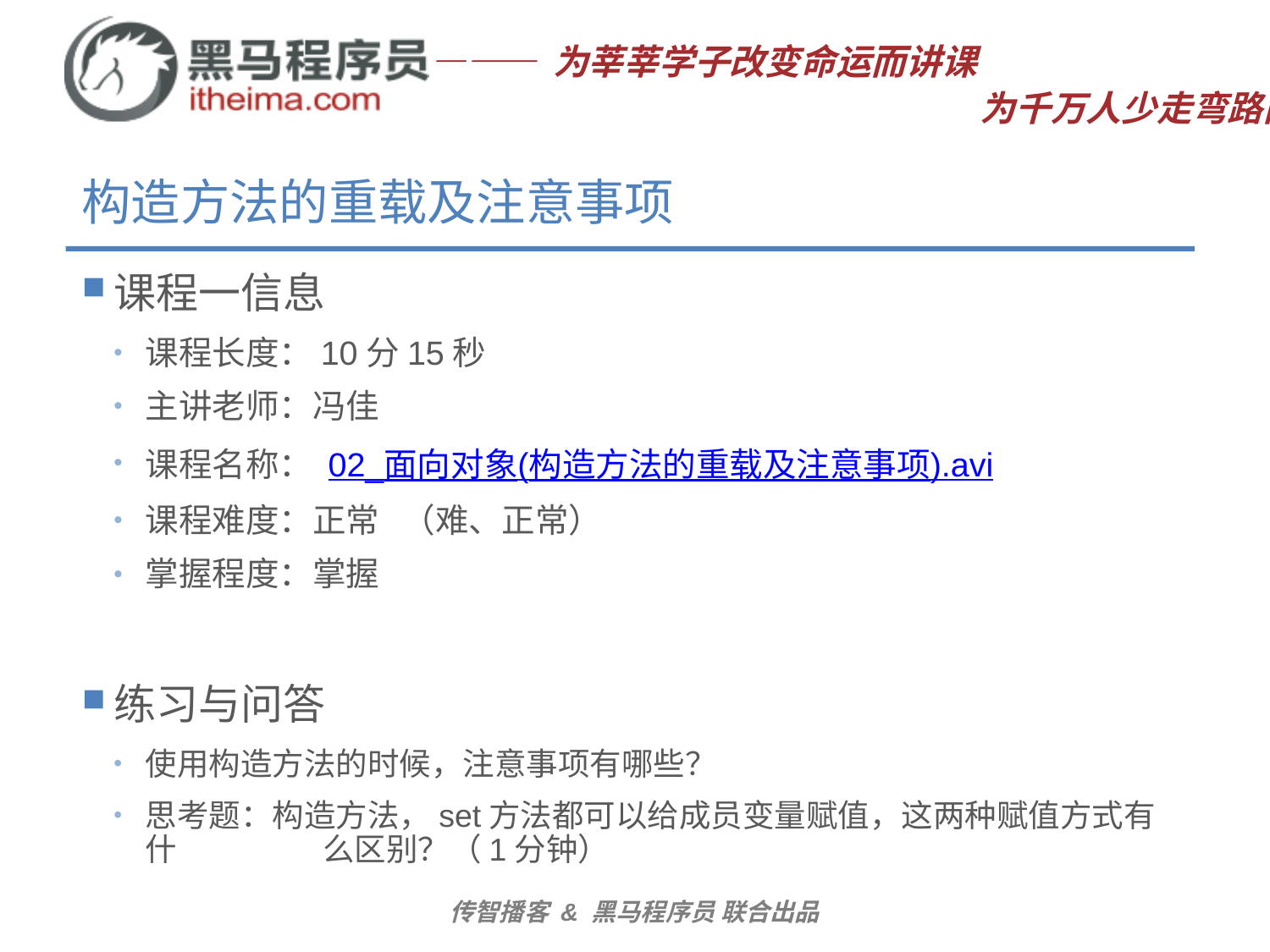

# 构造方法的重载及注意事项
课程一信息
课程长度：10分15秒
主讲老师：冯佳
课程名称： 02_面向对象(构造方法的重载及注意事项).avi
课程难度：正常   （难、正常）
掌握程度：掌握

练习与问答
使用构造方法的时候，注意事项有哪些？
思考题：构造方法，set方法都可以给成员变量赋值，这两种赋值方式有什	       么区别？（1分钟）